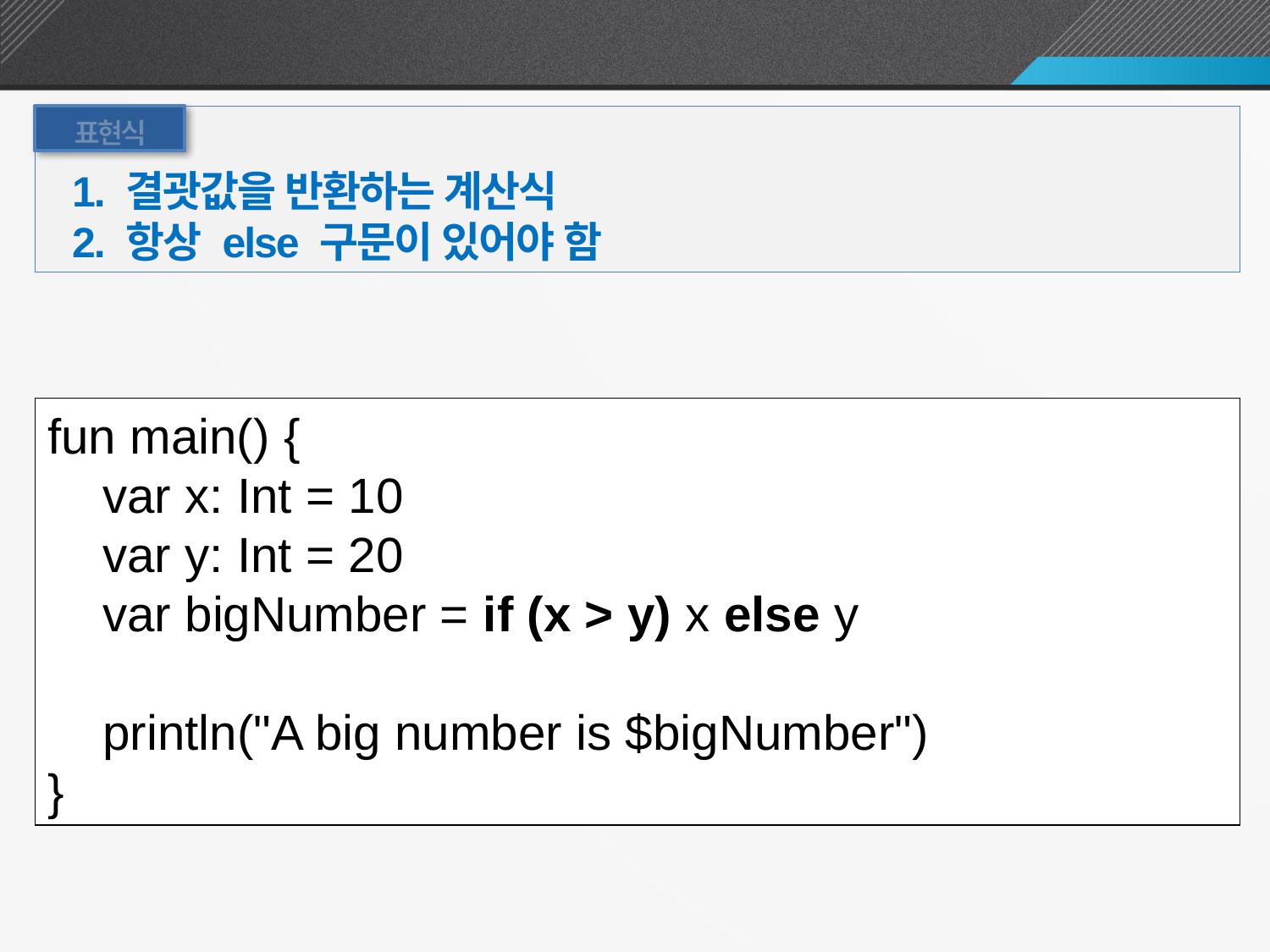

조건문을 표현식으로 사용
표현식

1. 결괏값을 반환하는 계산식
2. 항상 else 구문이 있어야 함
fun main() {
    var x: Int = 10
    var y: Int = 20
    var bigNumber = if (x > y) x else y

    println("A big number is $bigNumber")
}